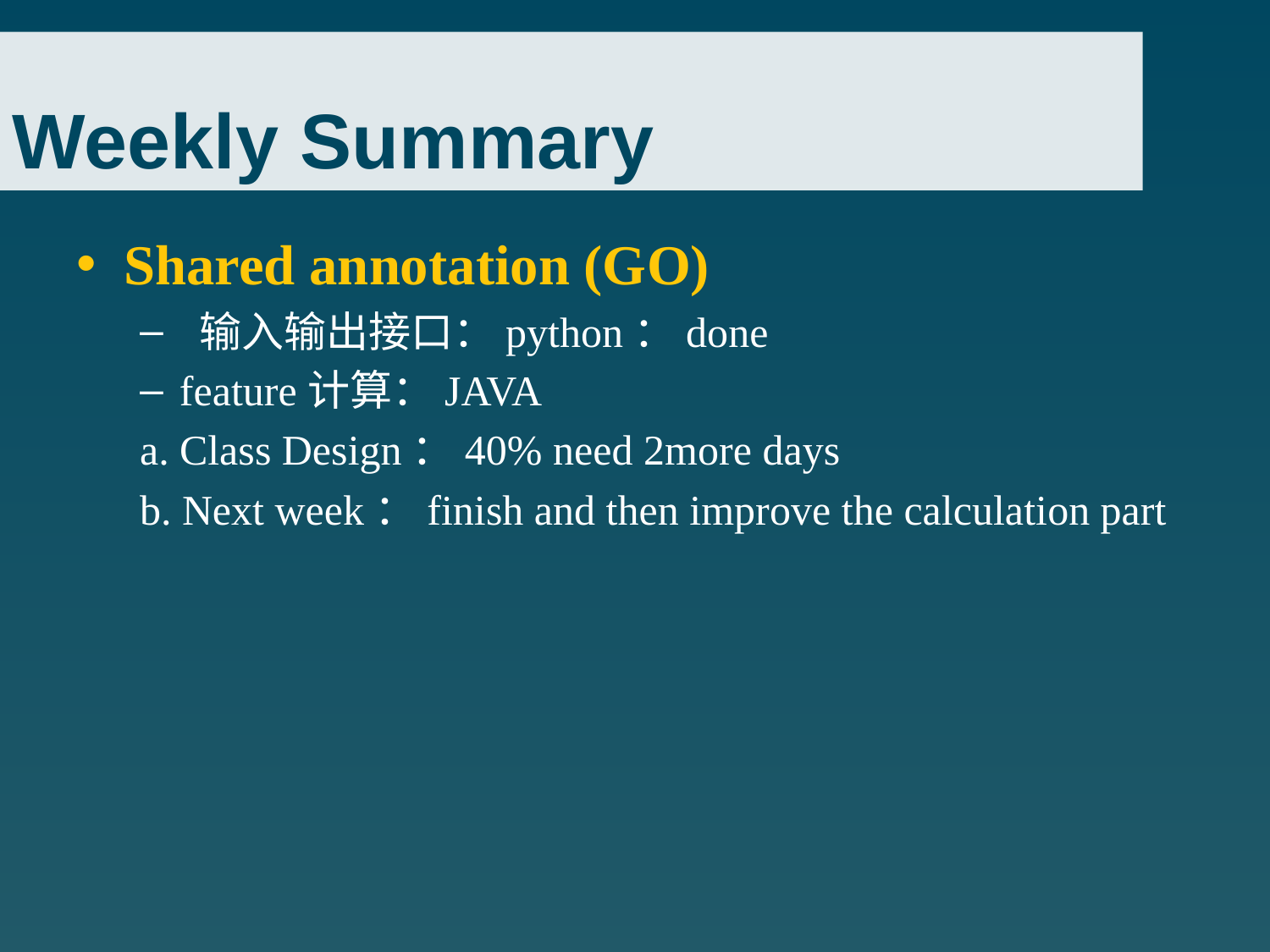

# Weekly Summary
Shared annotation (GO)
 输入输出接口：python：done
feature计算：JAVA
a. Class Design：40% need 2more days
b. Next week：finish and then improve the calculation part